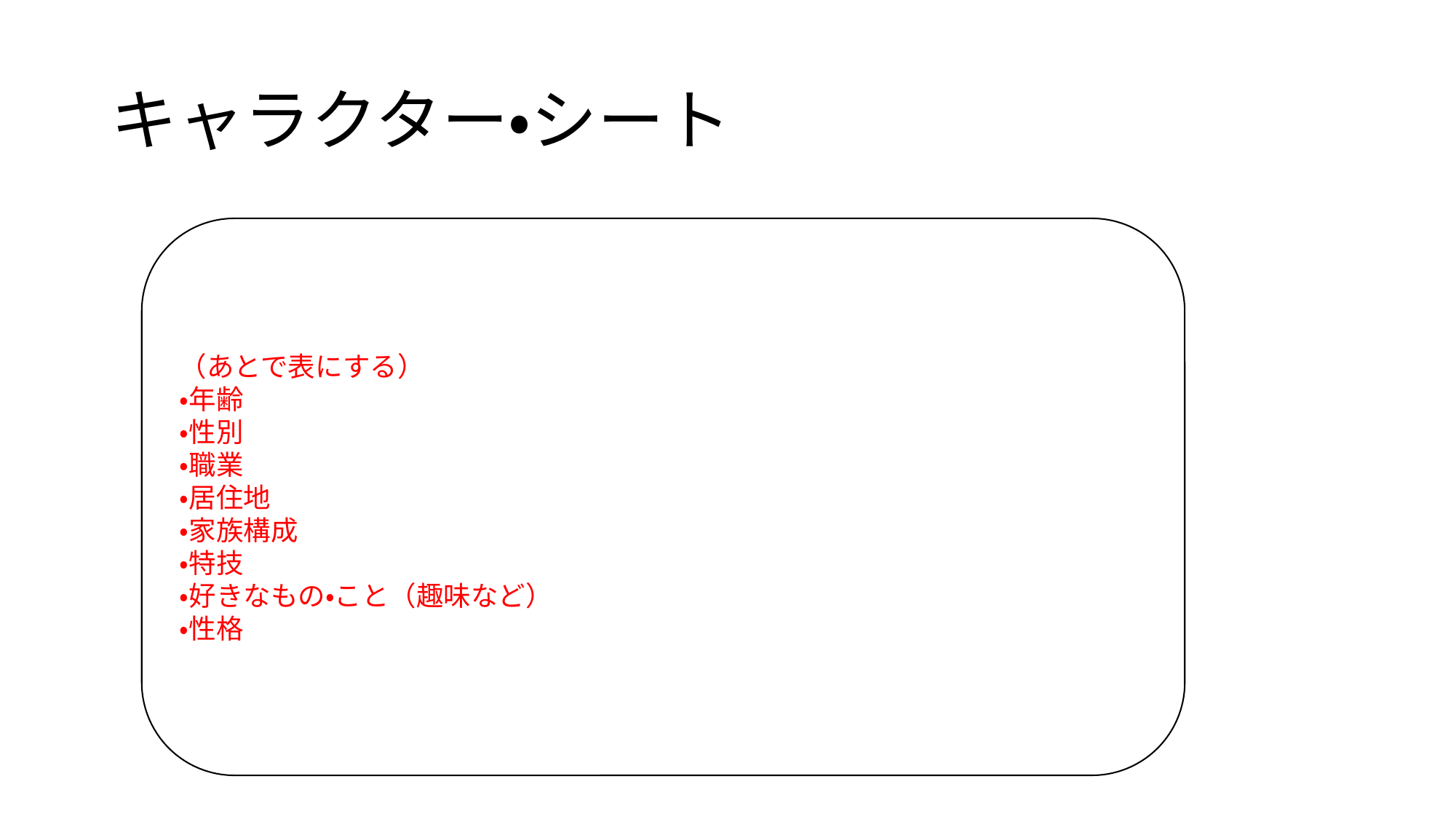

# キャラクター・シート
（あとで表にする）
・年齢
・性別
・職業
・居住地
・家族構成
・特技
・好きなもの・こと（趣味など）
・性格